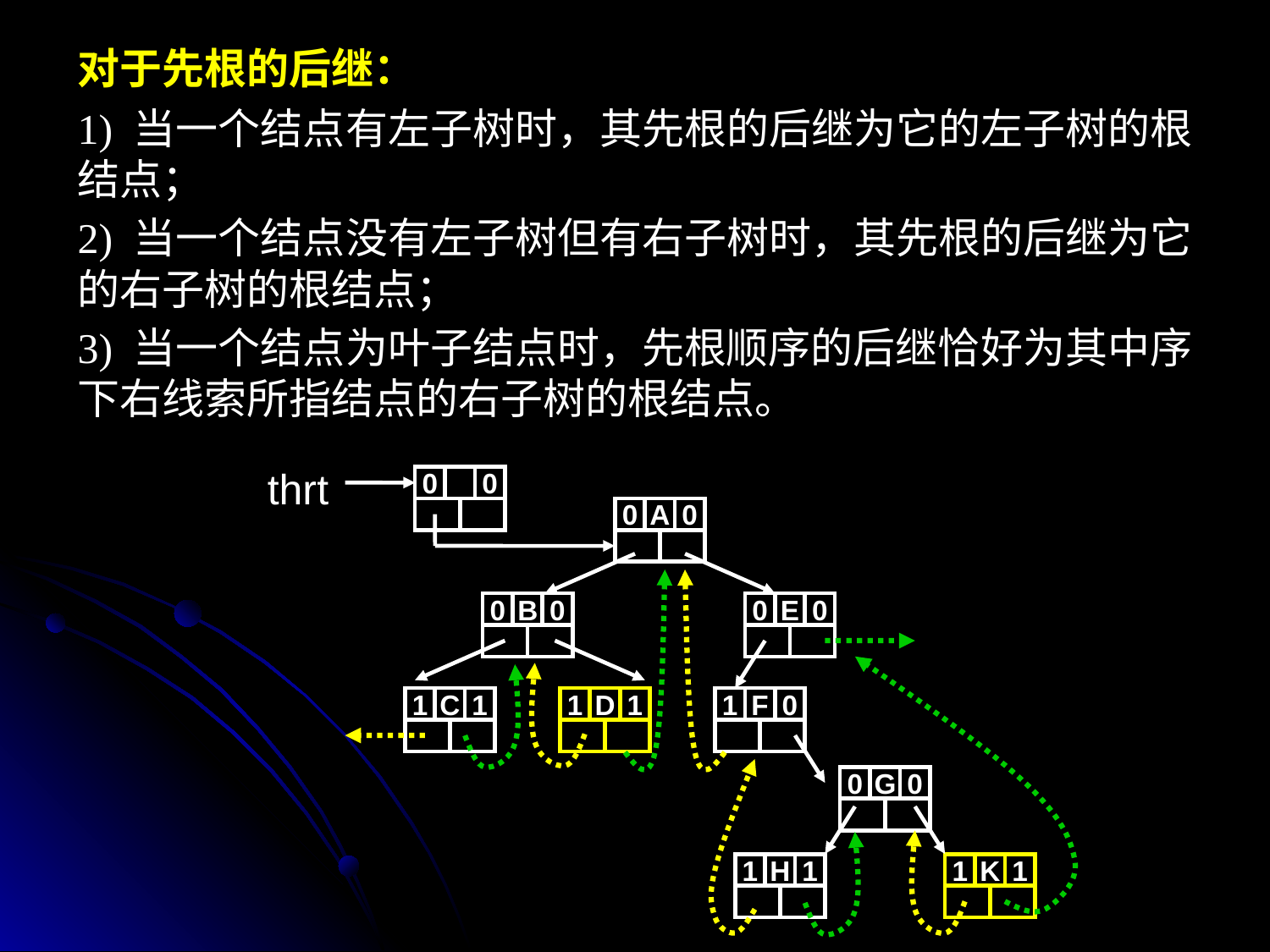

对于先根的后继：
1) 当一个结点有左子树时，其先根的后继为它的左子树的根结点；
2) 当一个结点没有左子树但有右子树时，其先根的后继为它的右子树的根结点；
3) 当一个结点为叶子结点时，先根顺序的后继恰好为其中序下右线索所指结点的右子树的根结点。
thrt
0

0

0
A
0

0
B
0

0
E
0

1
C
1

1
D
1

1
F
0

0
G
0

1
H
1

1
K
1